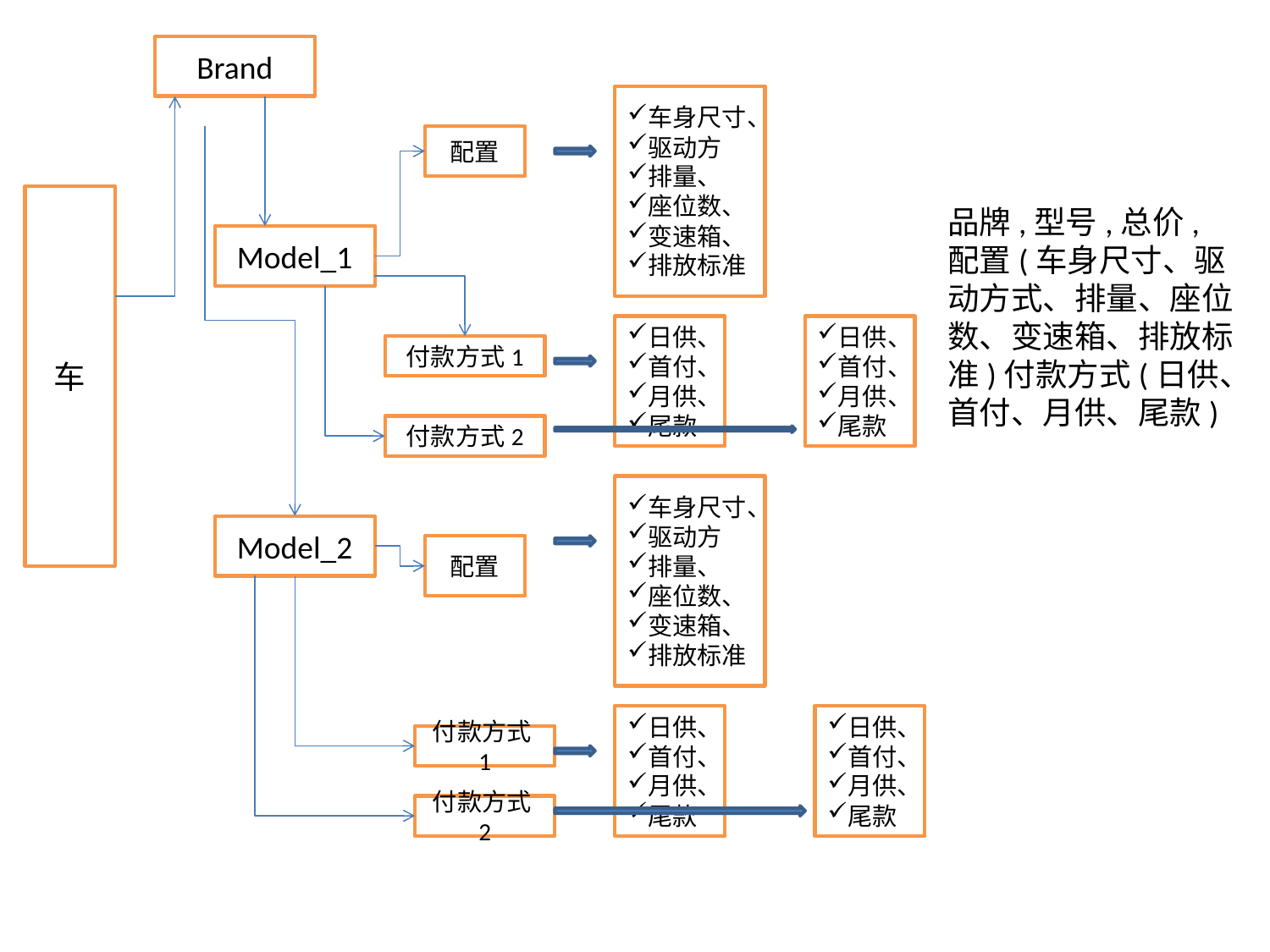

Brand
车身尺寸、
驱动方
排量、
座位数、
变速箱、
排放标准
配置

车
品牌,型号,总价, 配置(车身尺寸、驱动方式、排量、座位数、变速箱、排放标准)付款方式(日供、首付、月供、尾款)
Model_1
日供、
首付、
月供、
尾款
日供、
首付、
月供、
尾款
付款方式1

付款方式2

车身尺寸、
驱动方
排量、
座位数、
变速箱、
排放标准
Model_2
配置

日供、
首付、
月供、
尾款
日供、
首付、
月供、
尾款
付款方式1

付款方式2